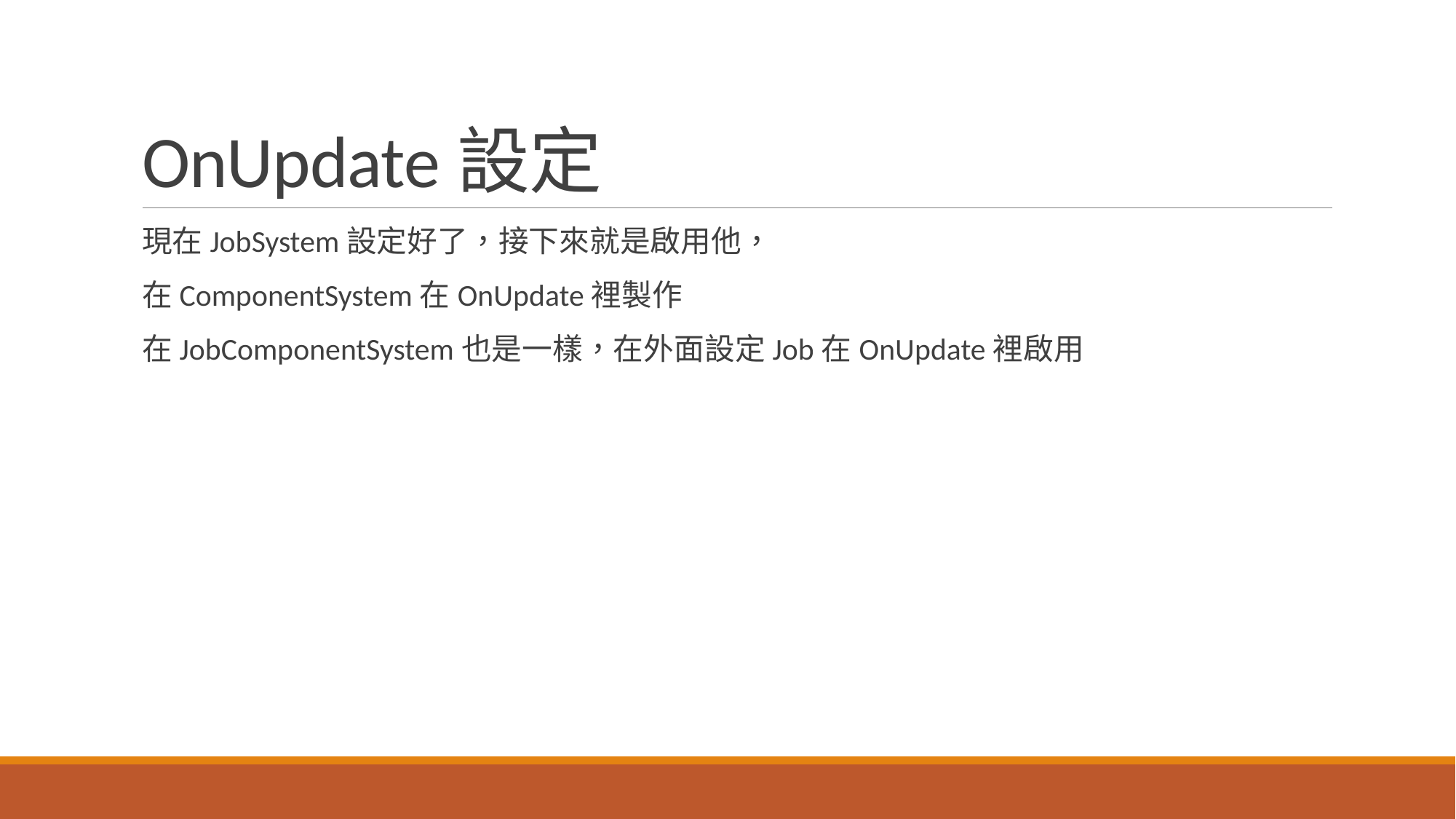

# OnUpdate設定
現在JobSystem設定好了，接下來就是啟用他，
在ComponentSystem在OnUpdate裡製作
在JobComponentSystem也是一樣，在外面設定Job在OnUpdate裡啟用